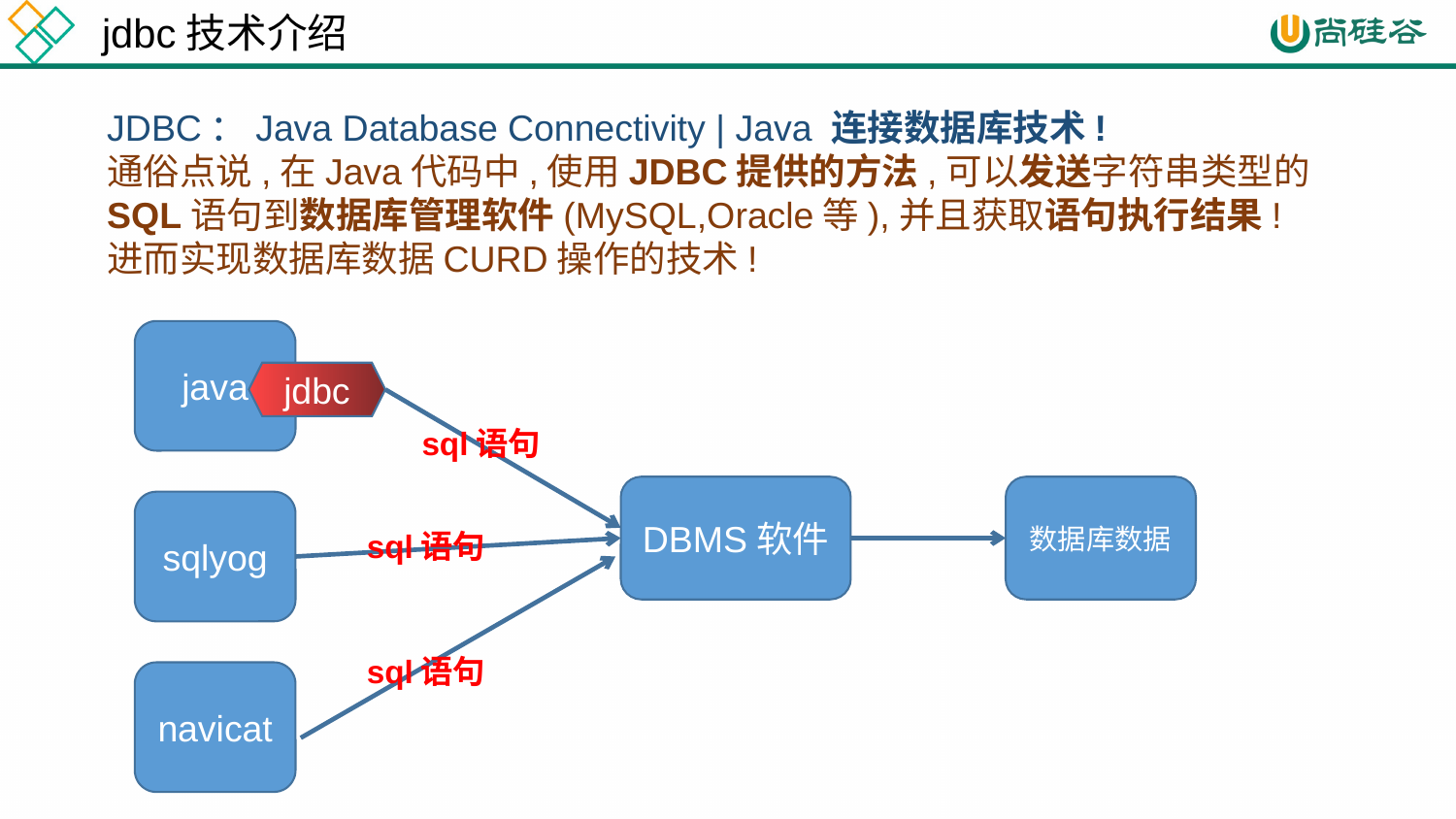

jdbc技术介绍
JDBC：Java Database Connectivity | Java 连接数据库技术!
通俗点说,在Java代码中,使用JDBC提供的方法,可以发送字符串类型的SQL语句到数据库管理软件(MySQL,Oracle等),并且获取语句执行结果!
进而实现数据库数据CURD操作的技术!
java
jdbc
sql语句
DBMS软件
数据库数据
sqlyog
sql语句
sql语句
navicat